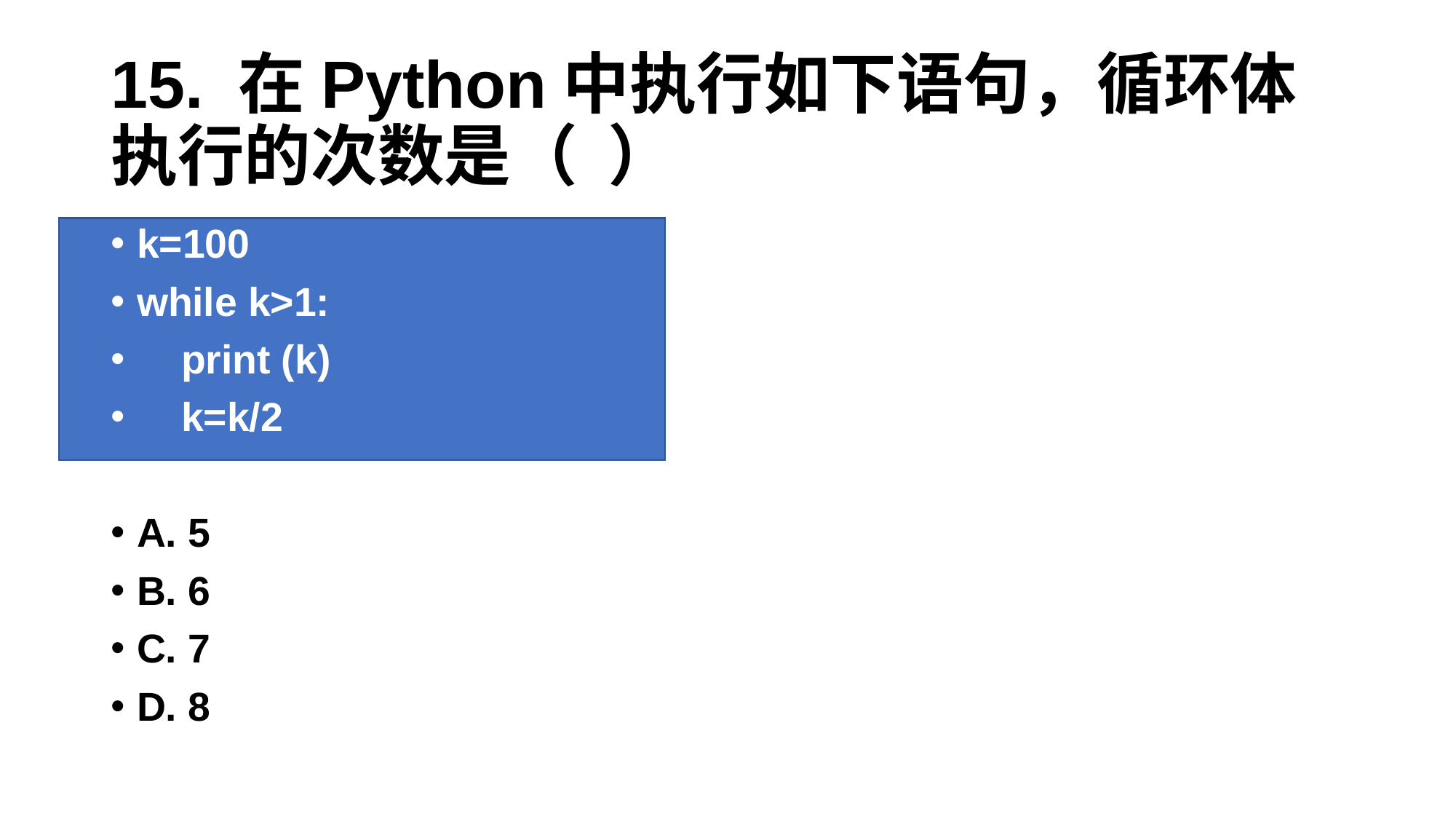

# 15. 在Python中执行如下语句，循环体执行的次数是（  ）

k=100
while k>1:
    print (k)
    k=k/2

A. 5
B. 6
C. 7
D. 8